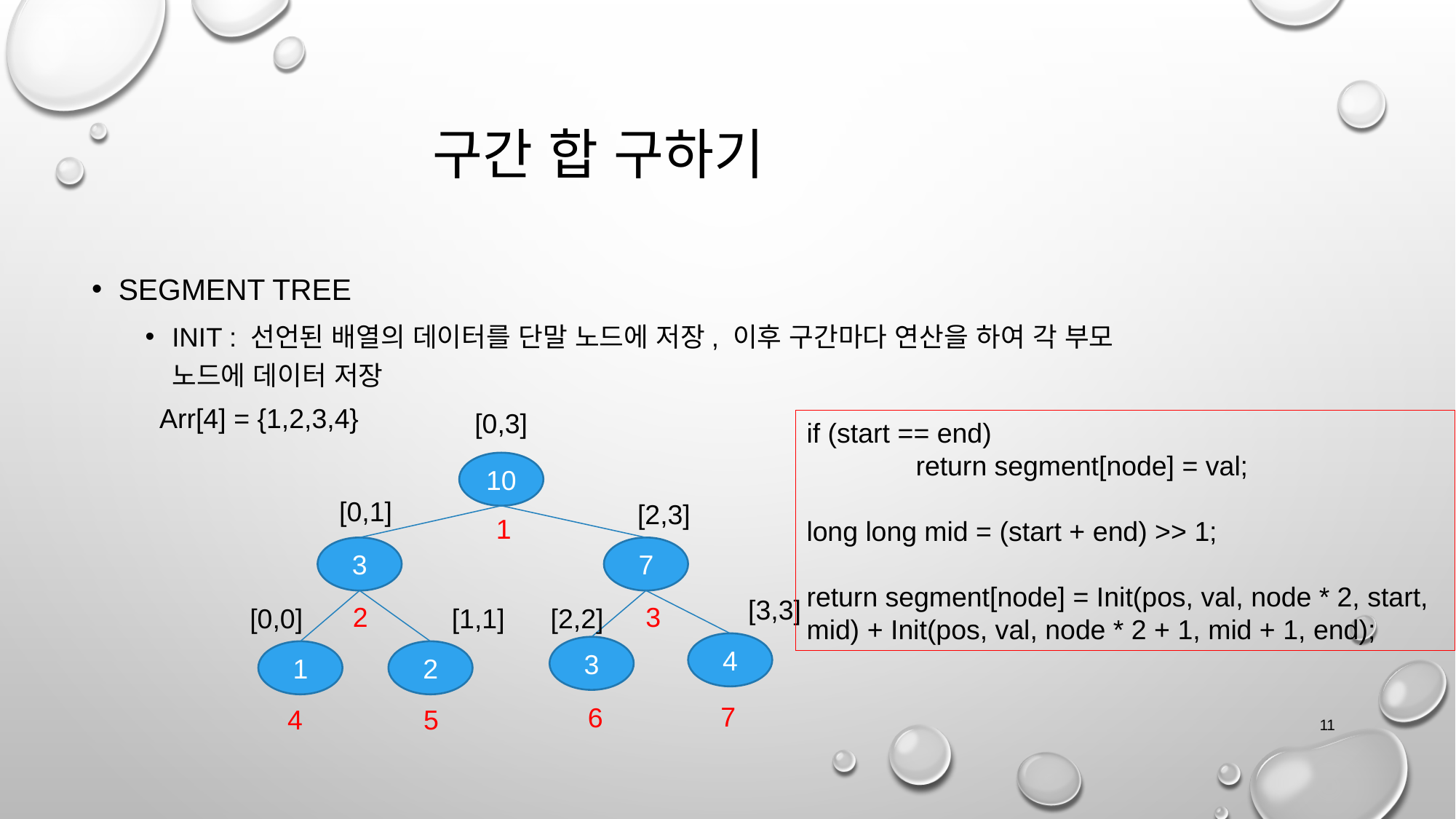

구간 합 구하기
Segment Tree
Init : 선언된 배열의 데이터를 단말 노드에 저장, 이후 구간마다 연산을 하여 각 부모 노드에 데이터 저장
Arr[4] = {1,2,3,4}

[0,3]
if (start == end)
	return segment[node] = val;

long long mid = (start + end) >> 1;

return segment[node] = Init(pos, val, node * 2, start, mid) + Init(pos, val, node * 2 + 1, mid + 1, end);

10
[0,1]
[2,3]
1
3
7
[3,3]
2
3
[0,0]
[1,1]
[2,2]
4
3
1
2
7
6
4
5
11